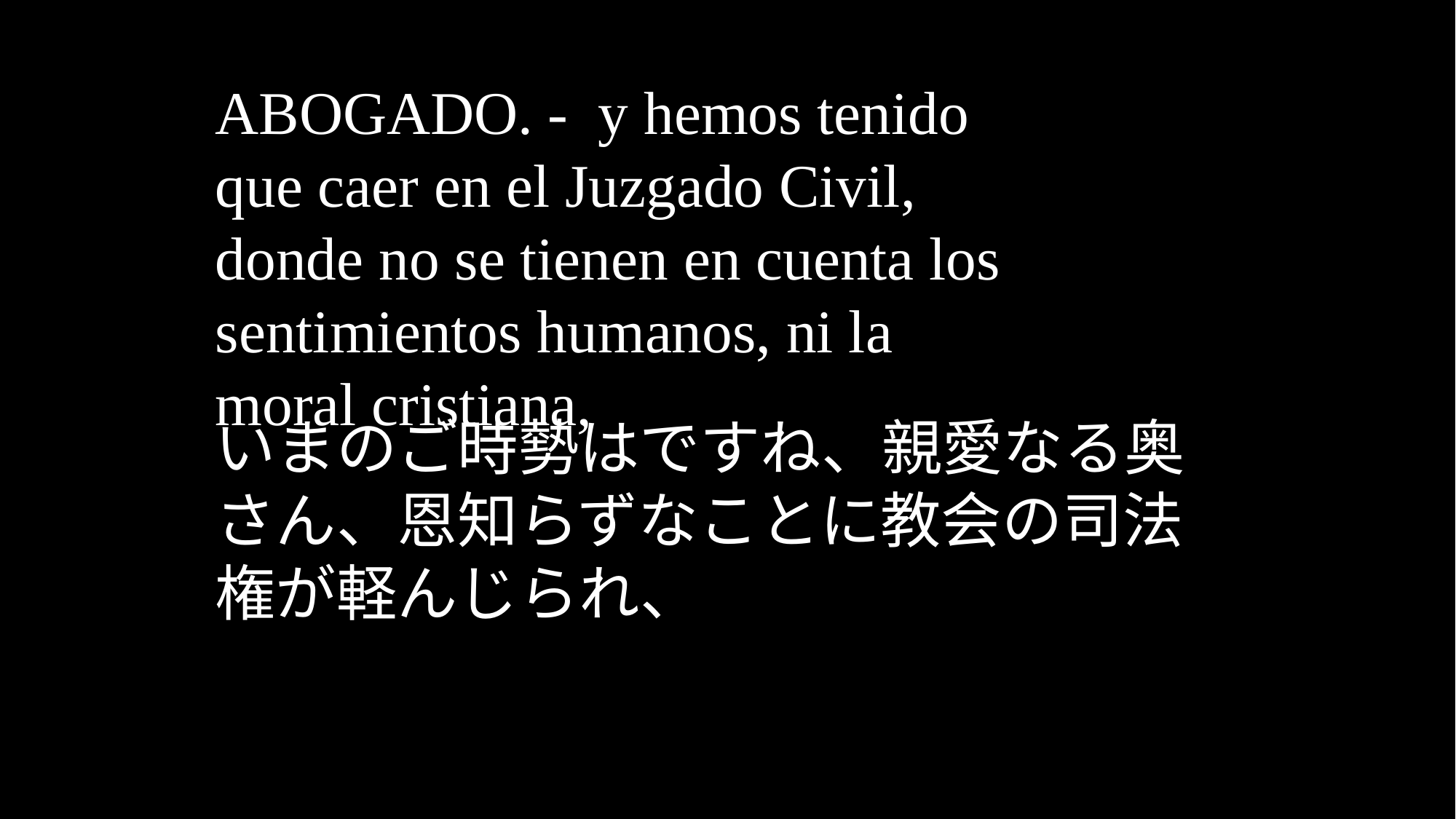

ABOGADO. -  y hemos tenido que caer en el Juzgado Civil, donde no se tienen en cuenta los sentimientos humanos, ni la moral cristiana,

いまのご時勢はですね、親愛なる奥さん、恩知らずなことに教会の司法権が軽んじられ、